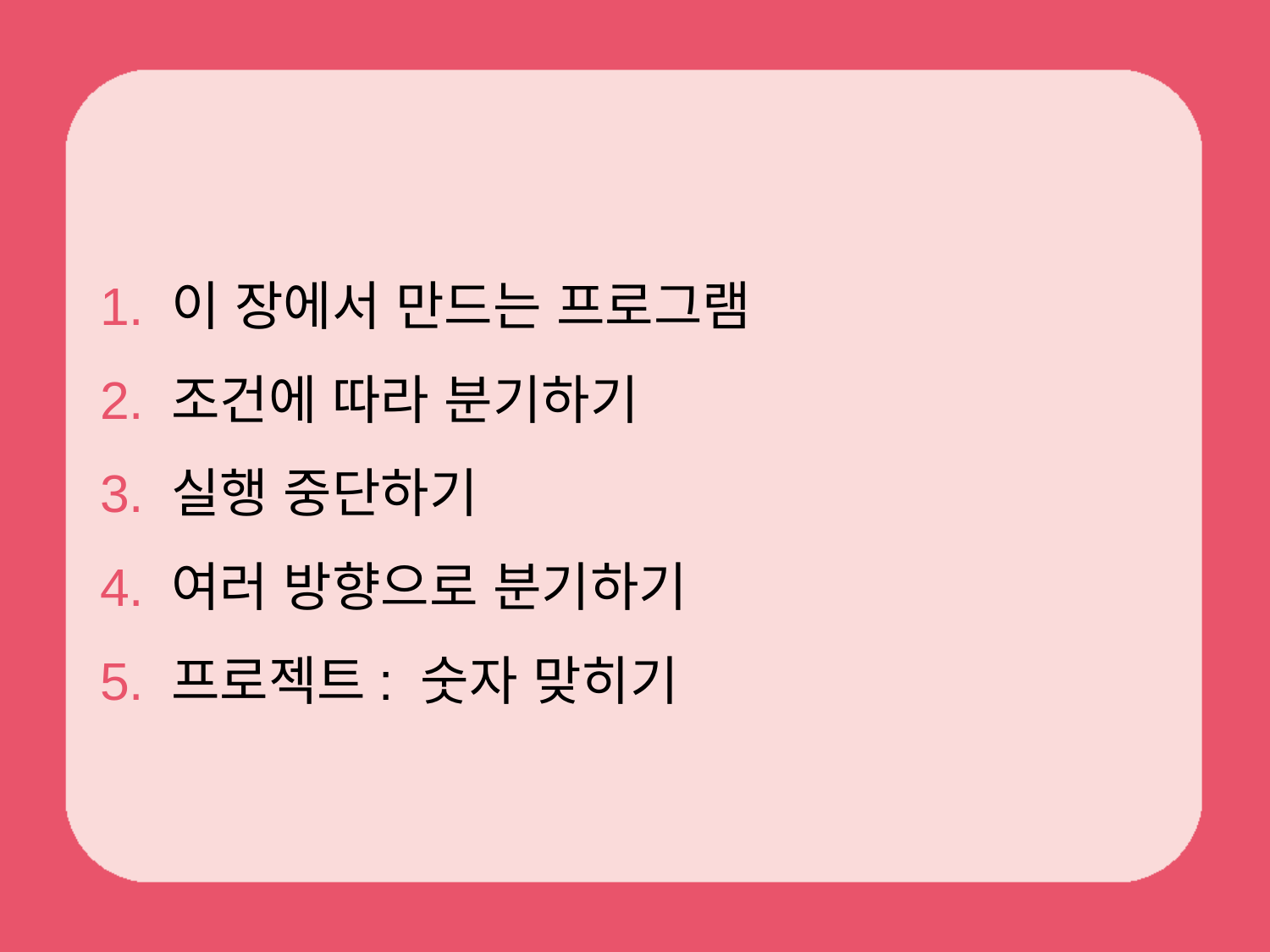

1. 이 장에서 만드는 프로그램
2. 조건에 따라 분기하기
3. 실행 중단하기
4. 여러 방향으로 분기하기
5. 프로젝트: 숫자 맞히기